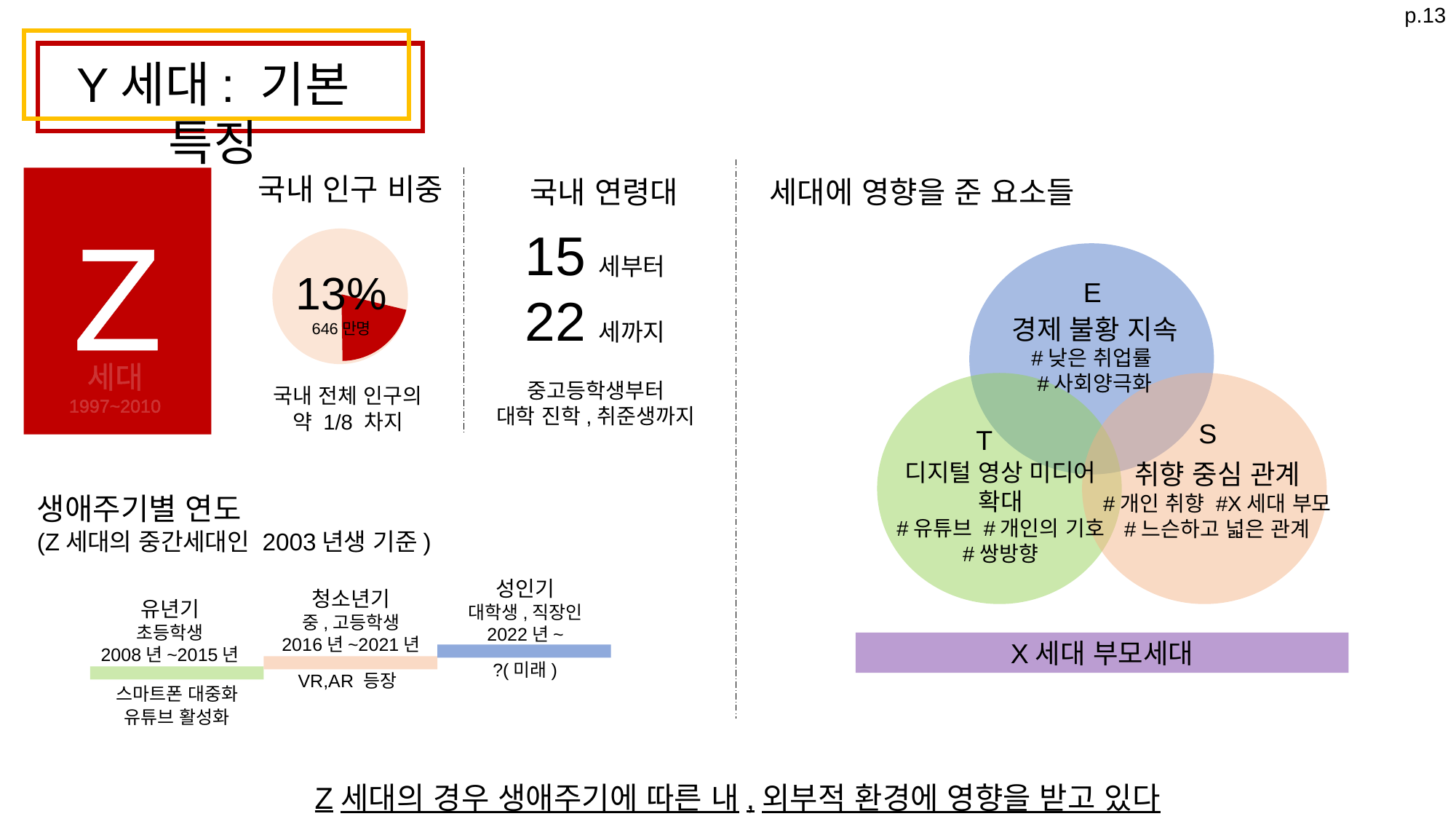

Y세대 기본 정보
Y세대 기본 정보
Y세대: 기본 특징
국내 인구 비중
세대에 영향을 준 요소들
Z

국내 연령대
15세부터
22세까지

13%
646만명
E
경제 불황 지속
#낮은 취업률
#사회양극화
세대
1997~2010
중고등학생부터
대학 진학,취준생까지

국내 전체 인구의
약 1/8 차지
S
T
디지털 영상 미디어 확대
#유튜브 #개인의 기호
#쌍방향
취향 중심 관계
#개인 취향 #X세대 부모
#느슨하고 넓은 관계

생애주기별 연도
(Z세대의 중간세대인 2003년생 기준)
성인기
대학생,직장인
2022년~
청소년기
중,고등학생
2016년~2021년
유년기
초등학생
2008년~2015년
X세대 부모세대

?(미래)

VR,AR 등장

스마트폰 대중화
유튜브 활성화
Z세대의 경우 생애주기에 따른 내,외부적 환경에 영향을 받고 있다